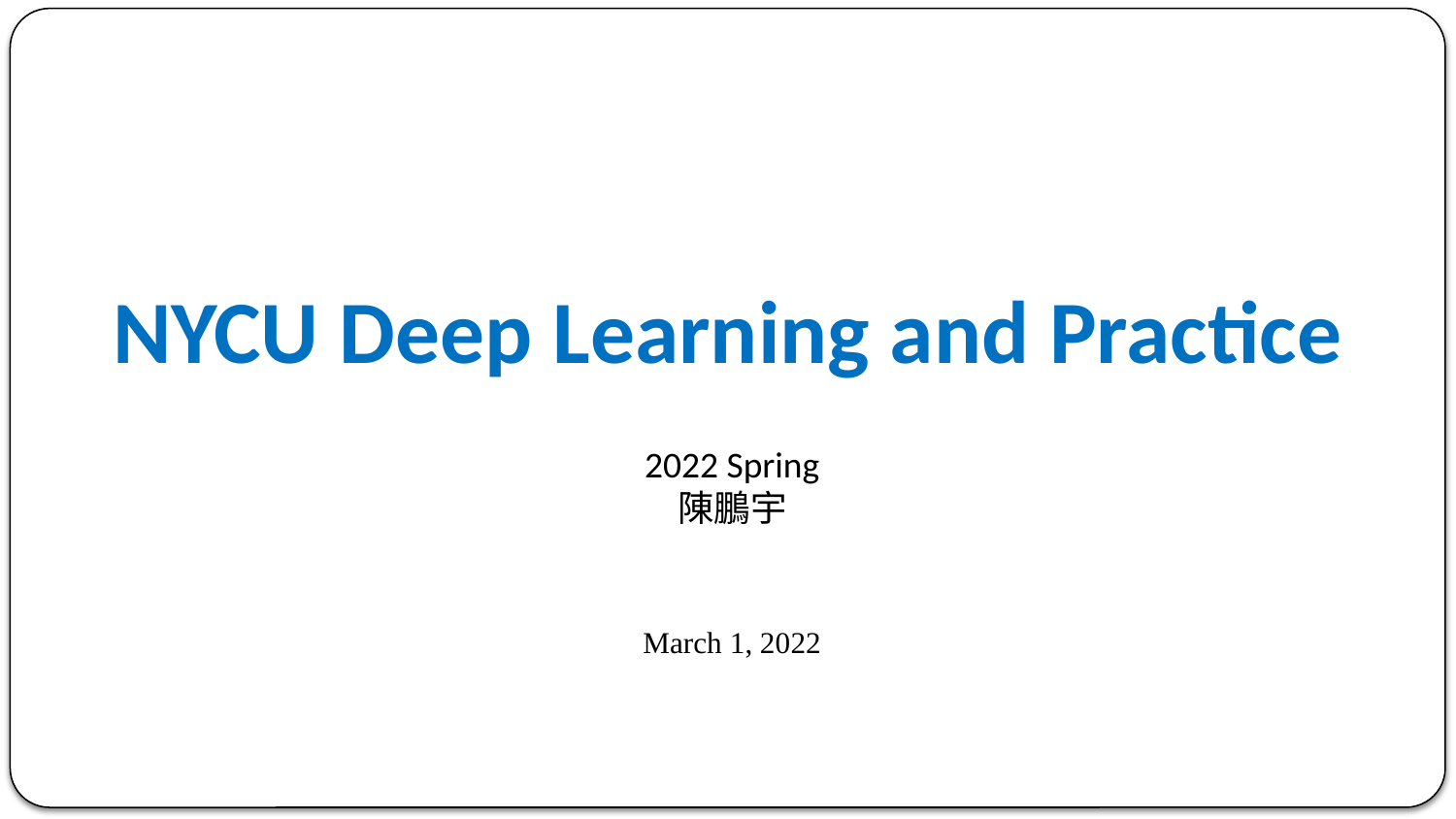

NYCU Deep Learning and Practice
2022 Spring
陳鵬宇
March 1, 2022